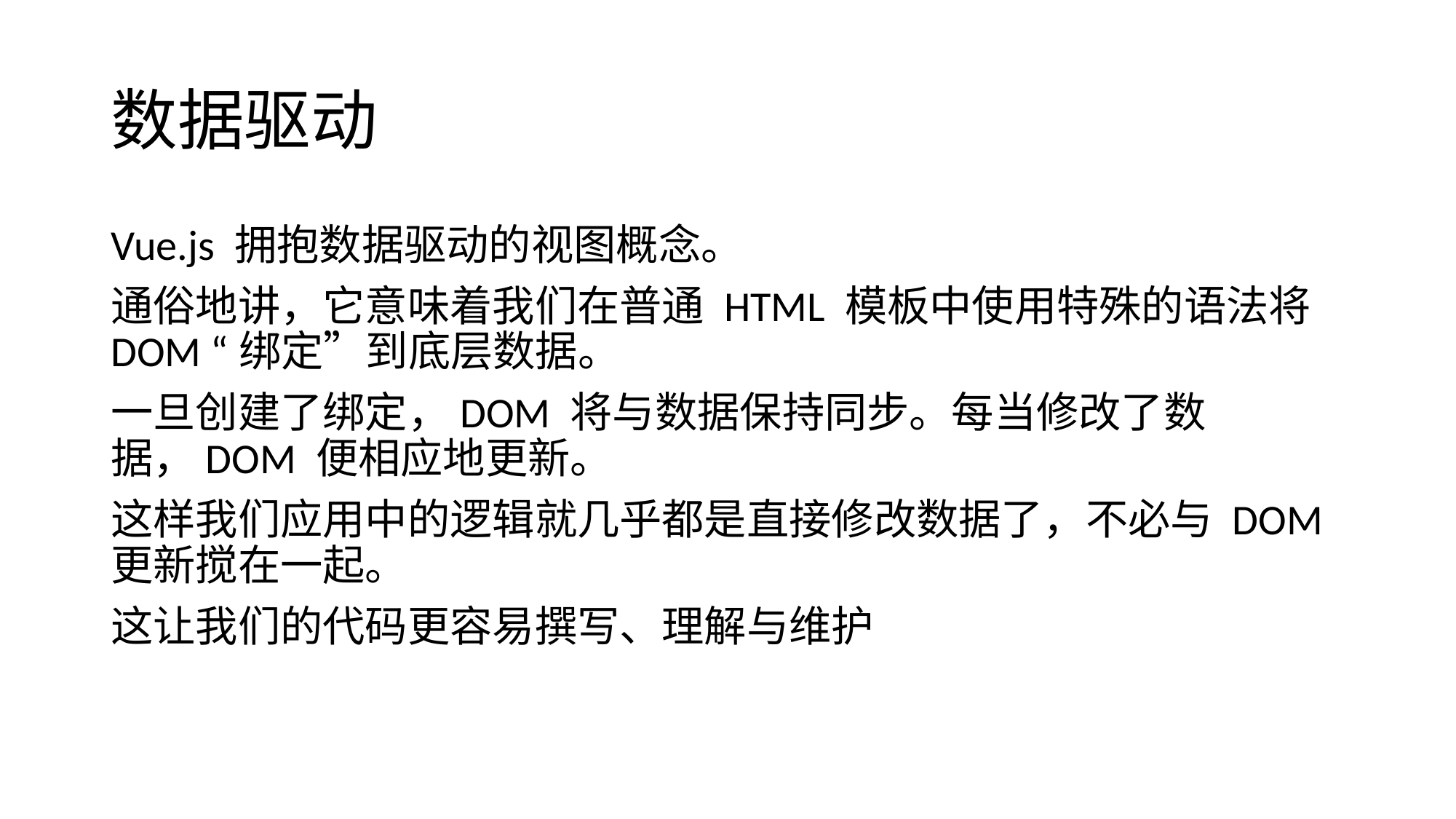

# 数据驱动
Vue.js 拥抱数据驱动的视图概念。
通俗地讲，它意味着我们在普通 HTML 模板中使用特殊的语法将 DOM “绑定”到底层数据。
一旦创建了绑定，DOM 将与数据保持同步。每当修改了数据，DOM 便相应地更新。
这样我们应用中的逻辑就几乎都是直接修改数据了，不必与 DOM 更新搅在一起。
这让我们的代码更容易撰写、理解与维护